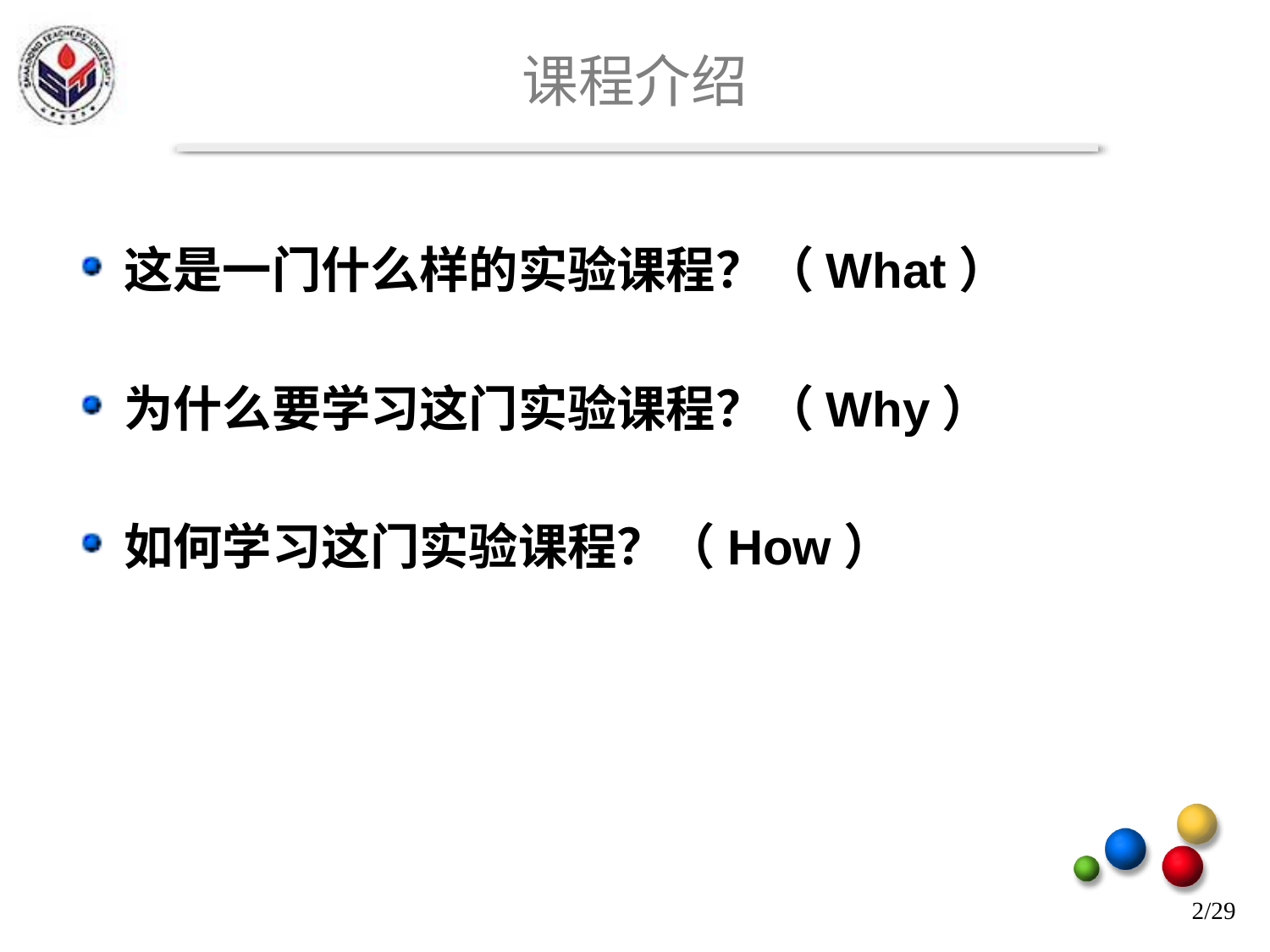

# 课程介绍
这是一门什么样的实验课程？（What）

为什么要学习这门实验课程？（Why）

如何学习这门实验课程？（How）
2/29